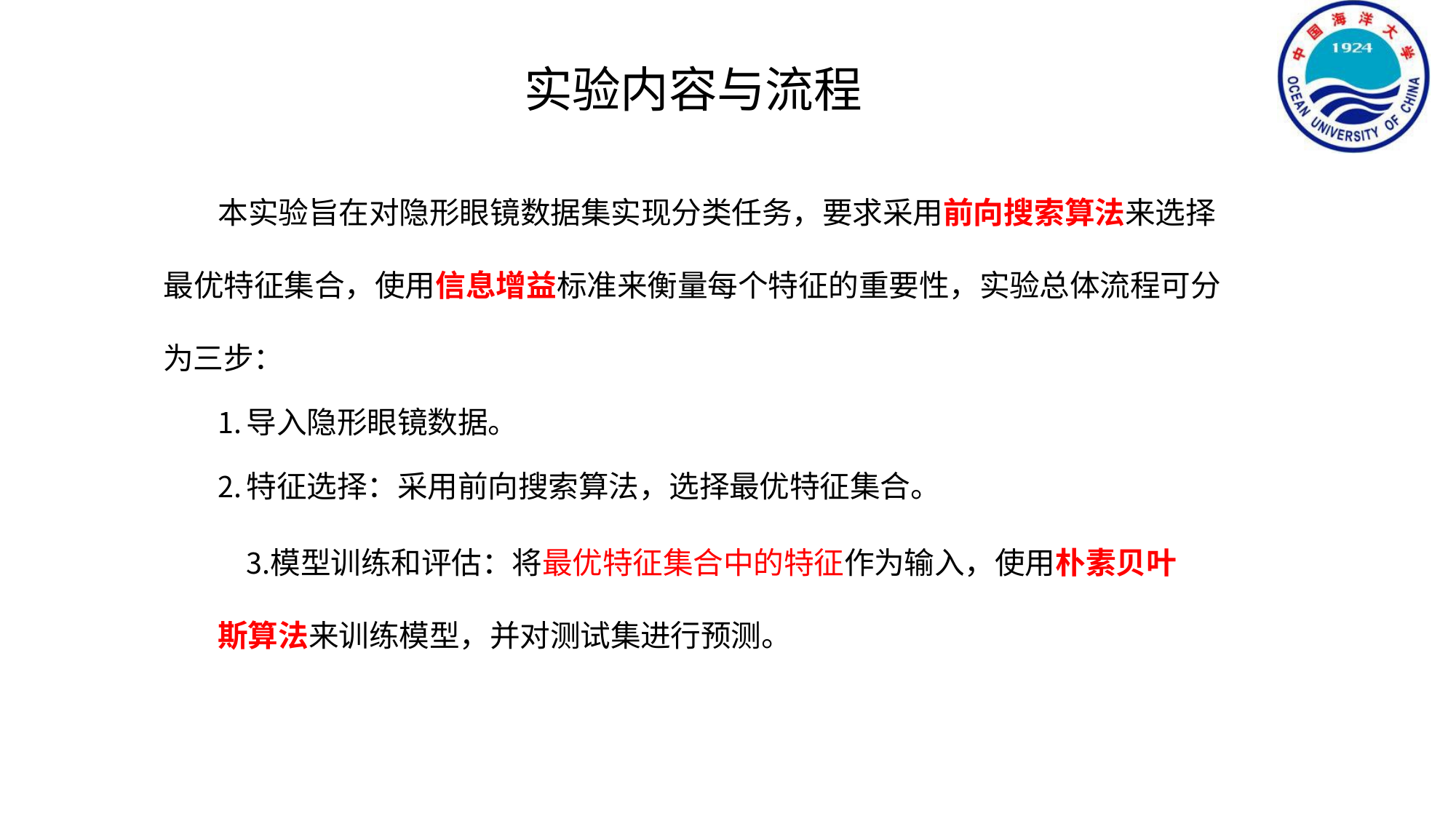

# 实验内容与流程
本实验旨在对隐形眼镜数据集实现分类任务，要求采用前向搜索算法来选择
最优特征集合，使用信息增益标准来衡量每个特征的重要性，实验总体流程可分为三步：

导入隐形眼镜数据。

特征选择：采用前向搜索算法，选择最优特征集合。
模型训练和评估：将最优特征集合中的特征作为输入，使用朴素贝叶斯算法来训练模型，并对测试集进行预测。